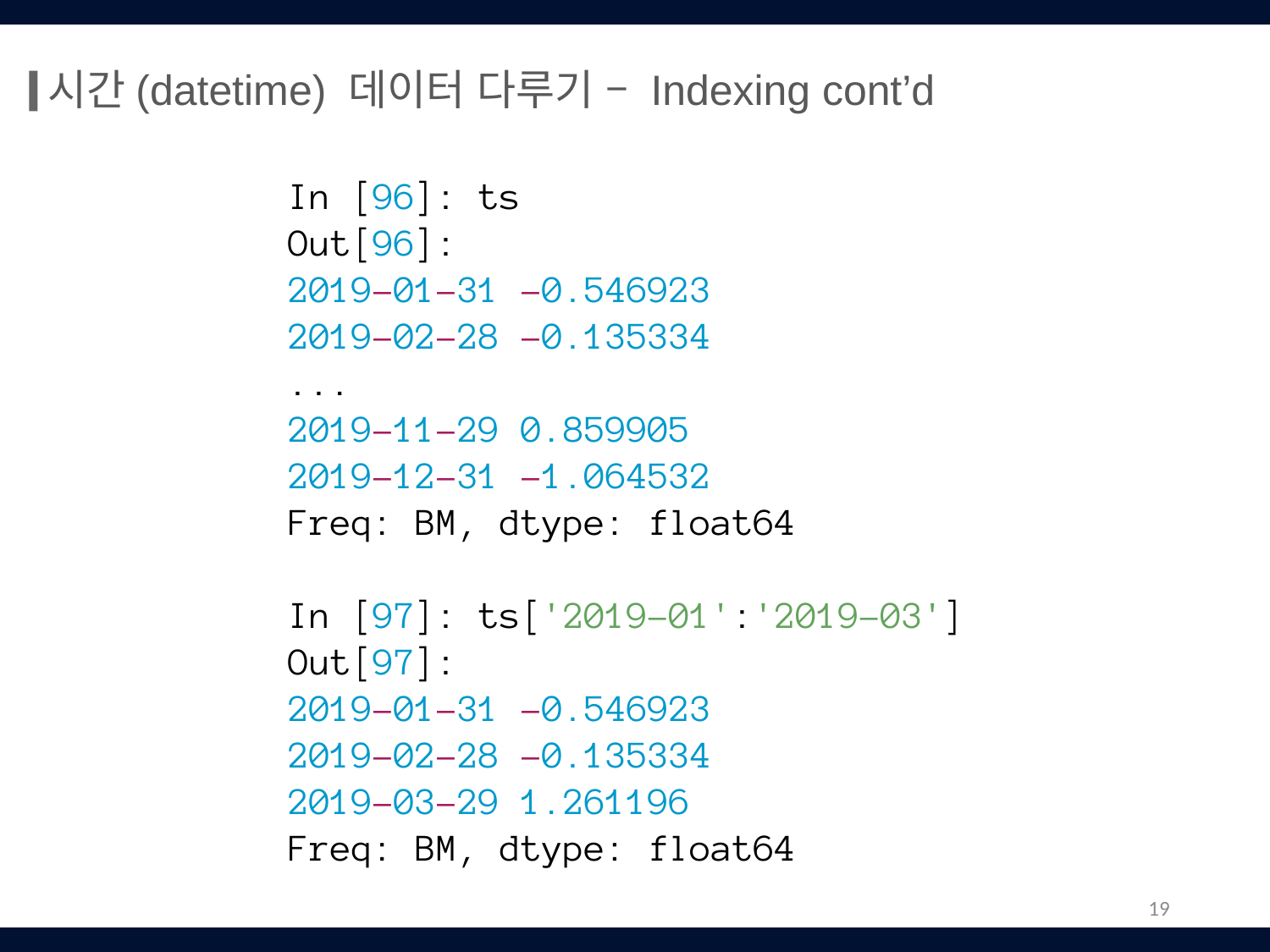

시간(datetime) 데이터 다루기 – Indexing cont’d
In [96]: ts
Out[96]:
2019-01-31 -0.546923
2019-02-28 -0.135334
...
2019-11-29 0.859905
2019-12-31 -1.064532
Freq: BM, dtype: float64

In [97]: ts['2019-01':'2019-03']
Out[97]:
2019-01-31 -0.546923
2019-02-28 -0.135334
2019-03-29 1.261196
Freq: BM, dtype: float64
19